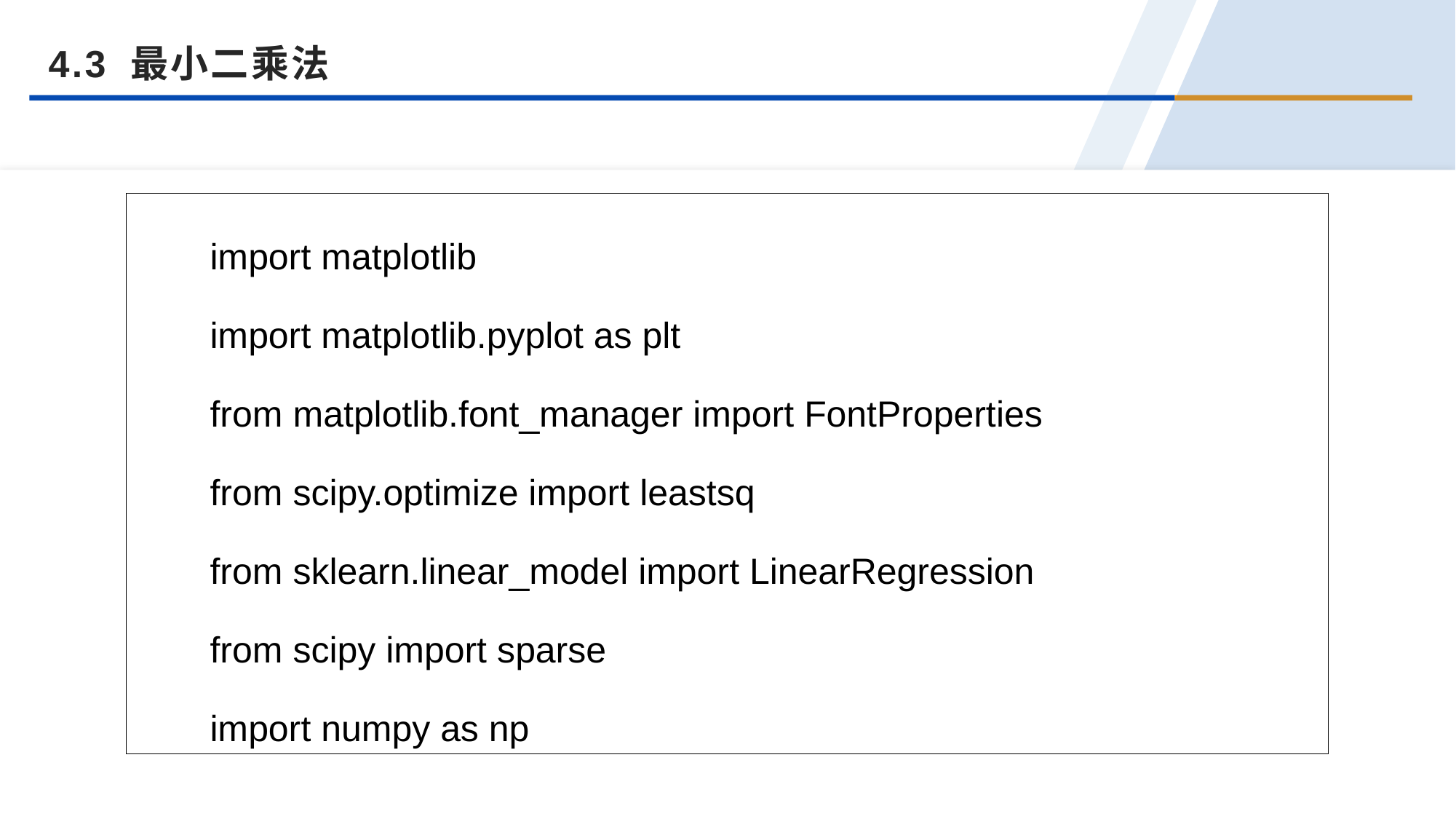

4.3 最小二乘法

import matplotlib
import matplotlib.pyplot as plt
from matplotlib.font_manager import FontProperties
from scipy.optimize import leastsq
from sklearn.linear_model import LinearRegression
from scipy import sparse
import numpy as np